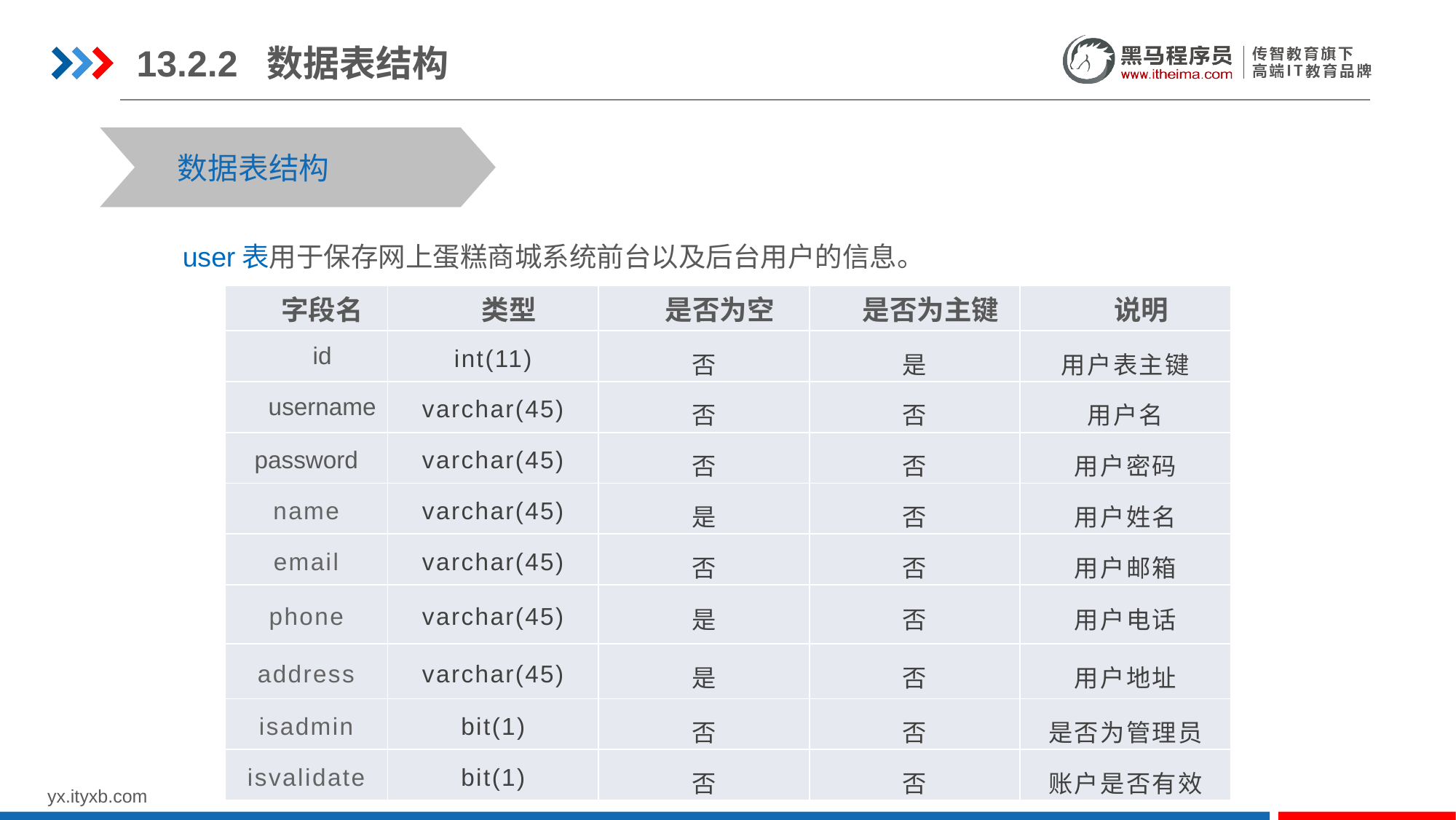

13.2.2  数据表结构

数据表结构
       user表用于保存网上蛋糕商城系统前台以及后台用户的信息。
| 字段名 | 类型 | 是否为空 | 是否为主键 | 说明 |
| --- | --- | --- | --- | --- |
| id | int(11) | 否 | 是 | 用户表主键 |
| username | varchar(45) | 否 | 否 | 用户名 |
| password | varchar(45) | 否 | 否 | 用户密码 |
| name | varchar(45) | 是 | 否 | 用户姓名 |
| email | varchar(45) | 否 | 否 | 用户邮箱 |
| phone | varchar(45) | 是 | 否 | 用户电话 |
| address | varchar(45) | 是 | 否 | 用户地址 |
| isadmin | bit(1) | 否 | 否 | 是否为管理员 |
| isvalidate | bit(1) | 否 | 否 | 账户是否有效 |